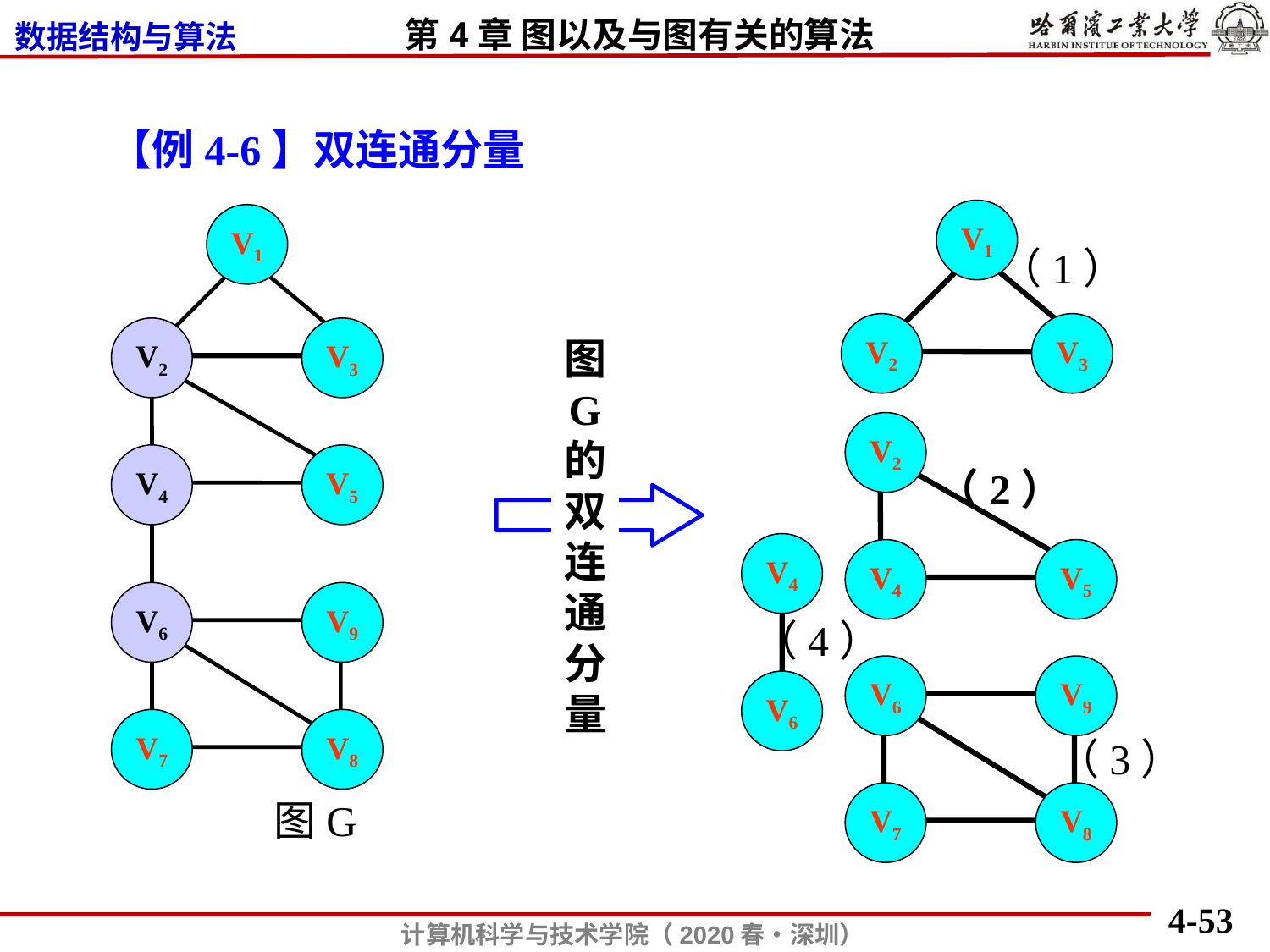

【例4-6】双连通分量
V1
（1）

V2
V3

V1

V2
V3

V4
V5

V6
V9

V7
V8

图
G
的
双
连
通
分
量
V2
（2）

V4
V5

V4

（4）
V6
V6
V9

（3）
V7
V8

图G